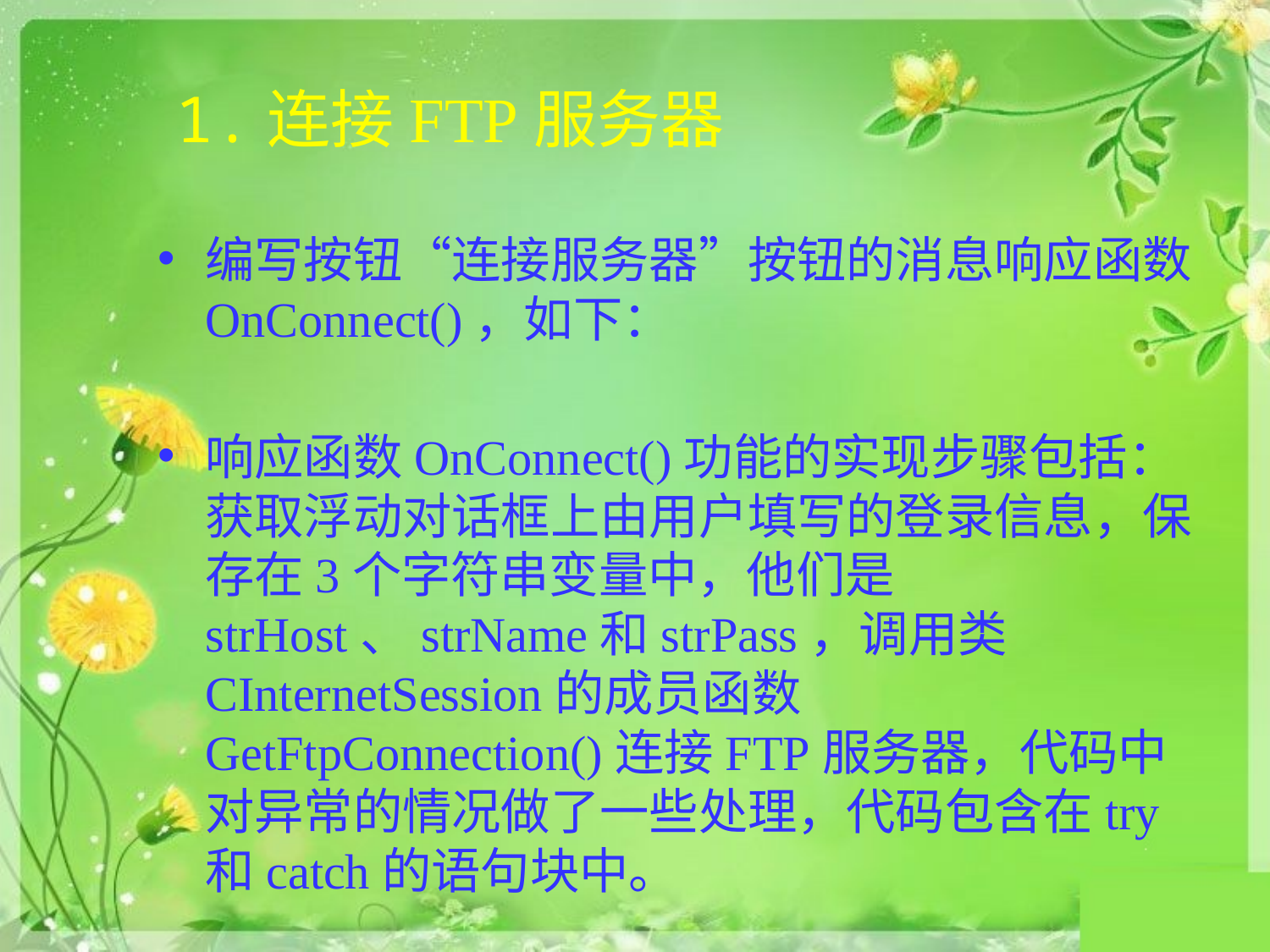

# 1.连接FTP服务器
编写按钮“连接服务器”按钮的消息响应函数OnConnect()，如下：

响应函数OnConnect()功能的实现步骤包括：获取浮动对话框上由用户填写的登录信息，保存在3个字符串变量中，他们是strHost、strName和strPass，调用类CInternetSession的成员函数GetFtpConnection()连接FTP服务器，代码中对异常的情况做了一些处理，代码包含在try和catch的语句块中。